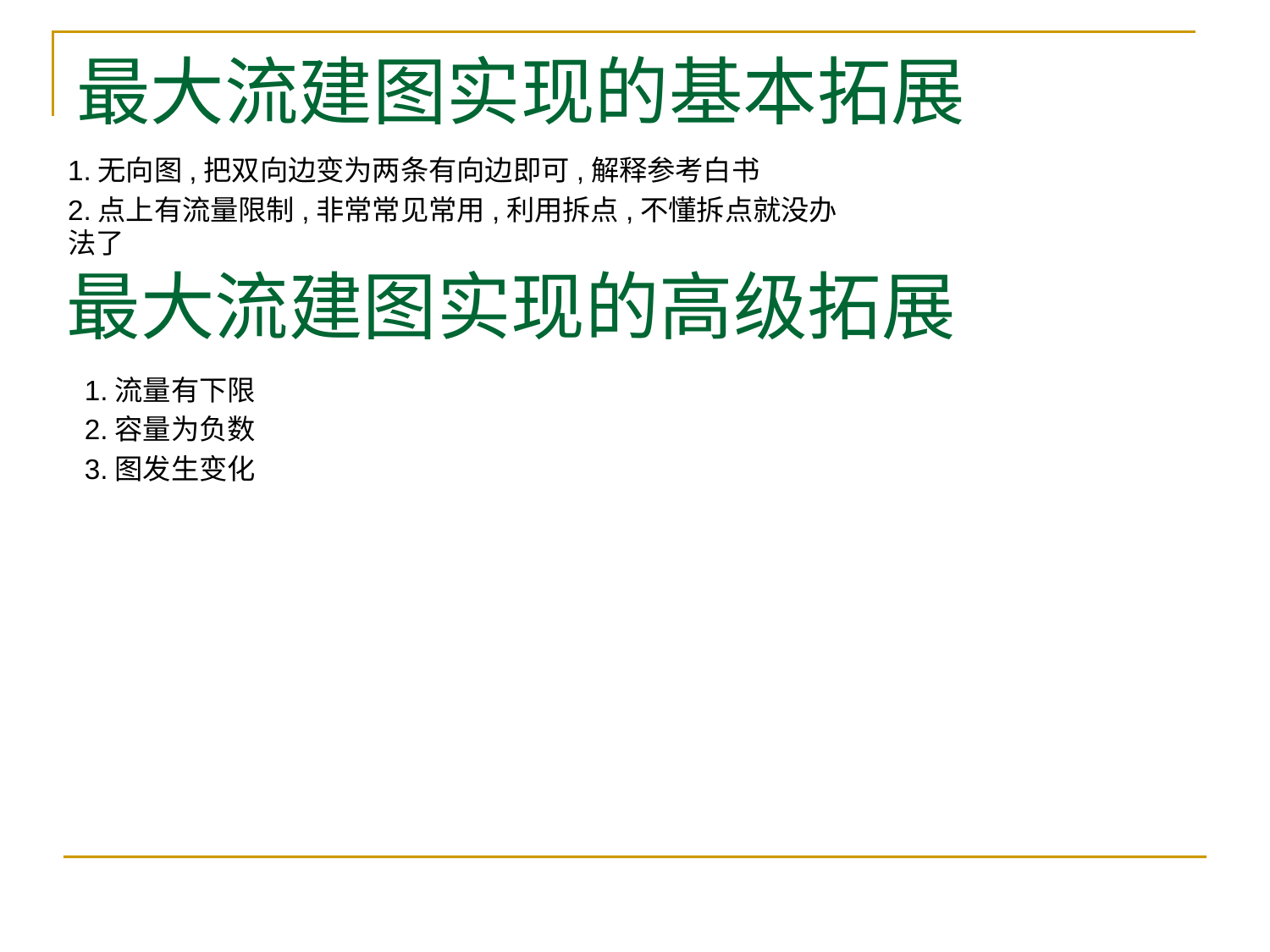

# 最大流建图实现的基本拓展
1.无向图,把双向边变为两条有向边即可,解释参考白书
2.点上有流量限制,非常常见常用,利用拆点,不懂拆点就没办法了
最大流建图实现的高级拓展
1.流量有下限
2.容量为负数
3.图发生变化